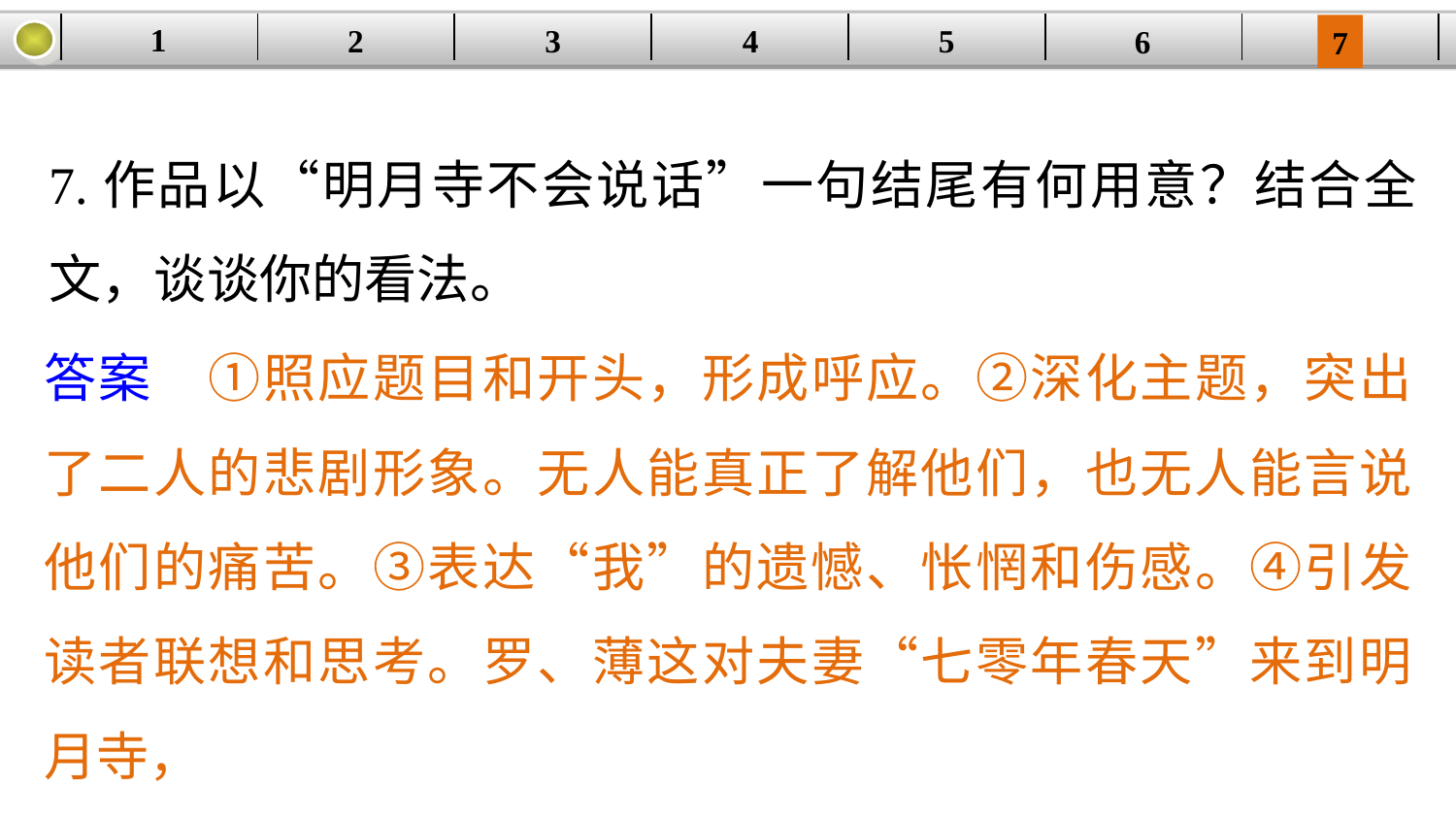

1
5
3
2
|  |  |  |  |  |  |  |
| --- | --- | --- | --- | --- | --- | --- |
4
6
7

7.作品以“明月寺不会说话”一句结尾有何用意？结合全文，谈谈你的看法。
答案　①照应题目和开头，形成呼应。②深化主题，突出了二人的悲剧形象。无人能真正了解他们，也无人能言说他们的痛苦。③表达“我”的遗憾、怅惘和伤感。④引发读者联想和思考。罗、薄这对夫妻“七零年春天”来到明月寺，